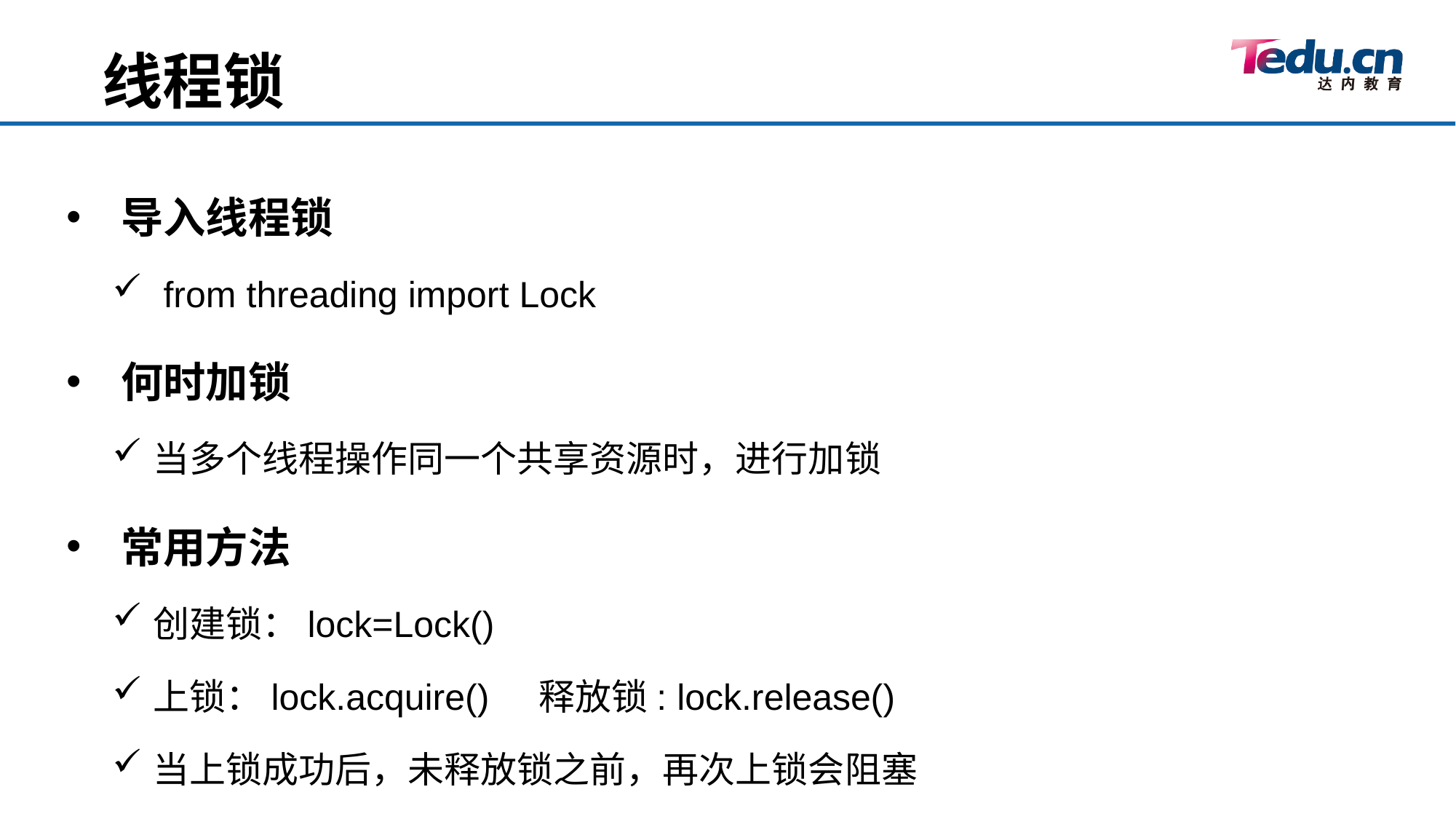

线程锁
导入线程锁
 from threading import Lock
何时加锁
当多个线程操作同一个共享资源时，进行加锁
常用方法
创建锁：lock=Lock()
上锁：lock.acquire()    释放锁: lock.release()
当上锁成功后，未释放锁之前，再次上锁会阻塞